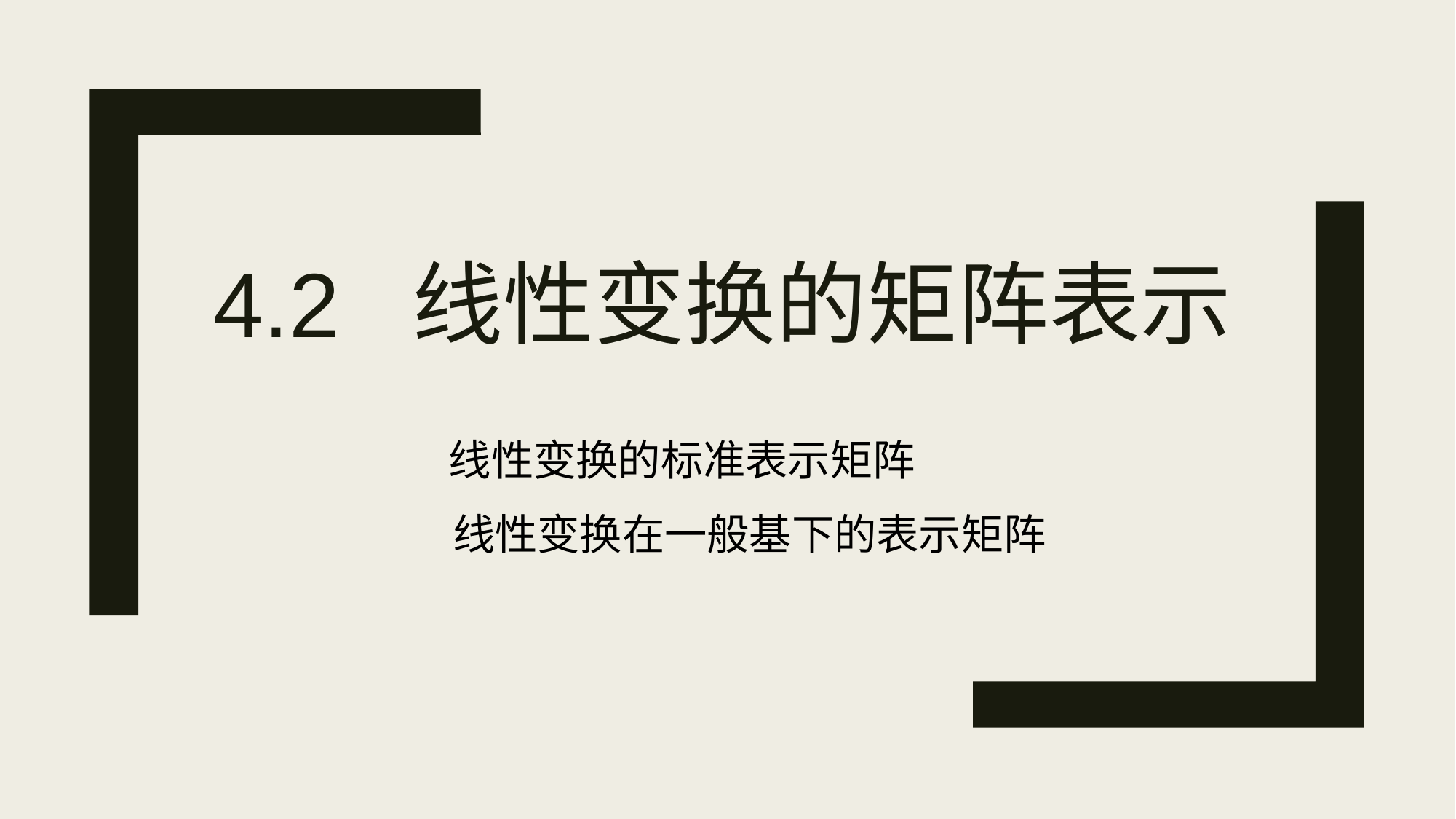

# 4.2  线性变换的矩阵表示
线性变换的标准表示矩阵
线性变换在一般基下的表示矩阵